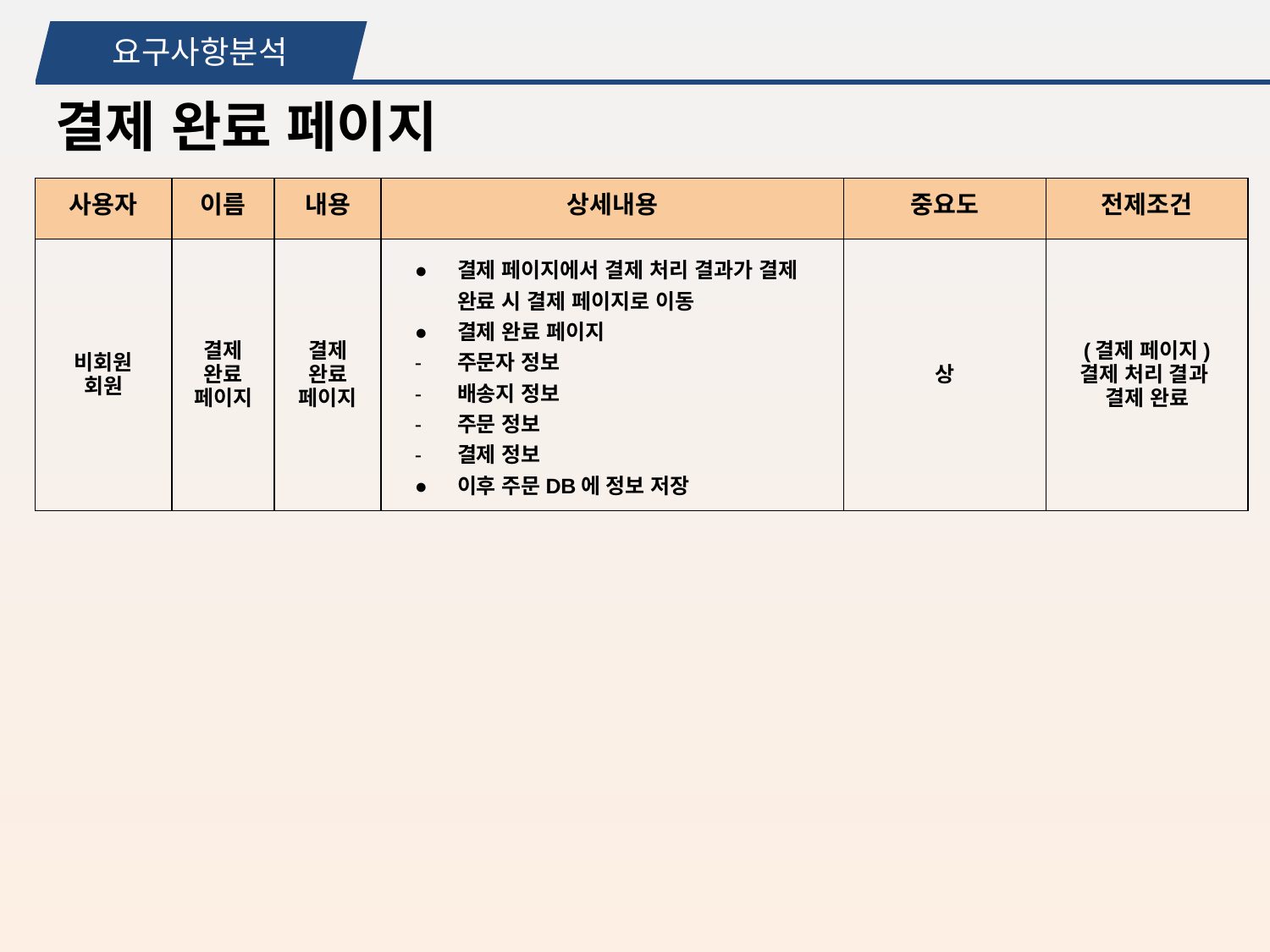

요구사항분석

결제 완료 페이지
| 사용자 | 이름 | 내용 | 상세내용 | 중요도 | 전제조건 |
| --- | --- | --- | --- | --- | --- |
| 비회원 회원 | 결제 완료 페이지 | 결제 완료 페이지 | 결제 페이지에서 결제 처리 결과가 결제 완료 시 결제 페이지로 이동 결제 완료 페이지 주문자 정보 배송지 정보 주문 정보 결제 정보 이후 주문DB에 정보 저장 | 상 | (결제 페이지) 결제 처리 결과 결제 완료 |